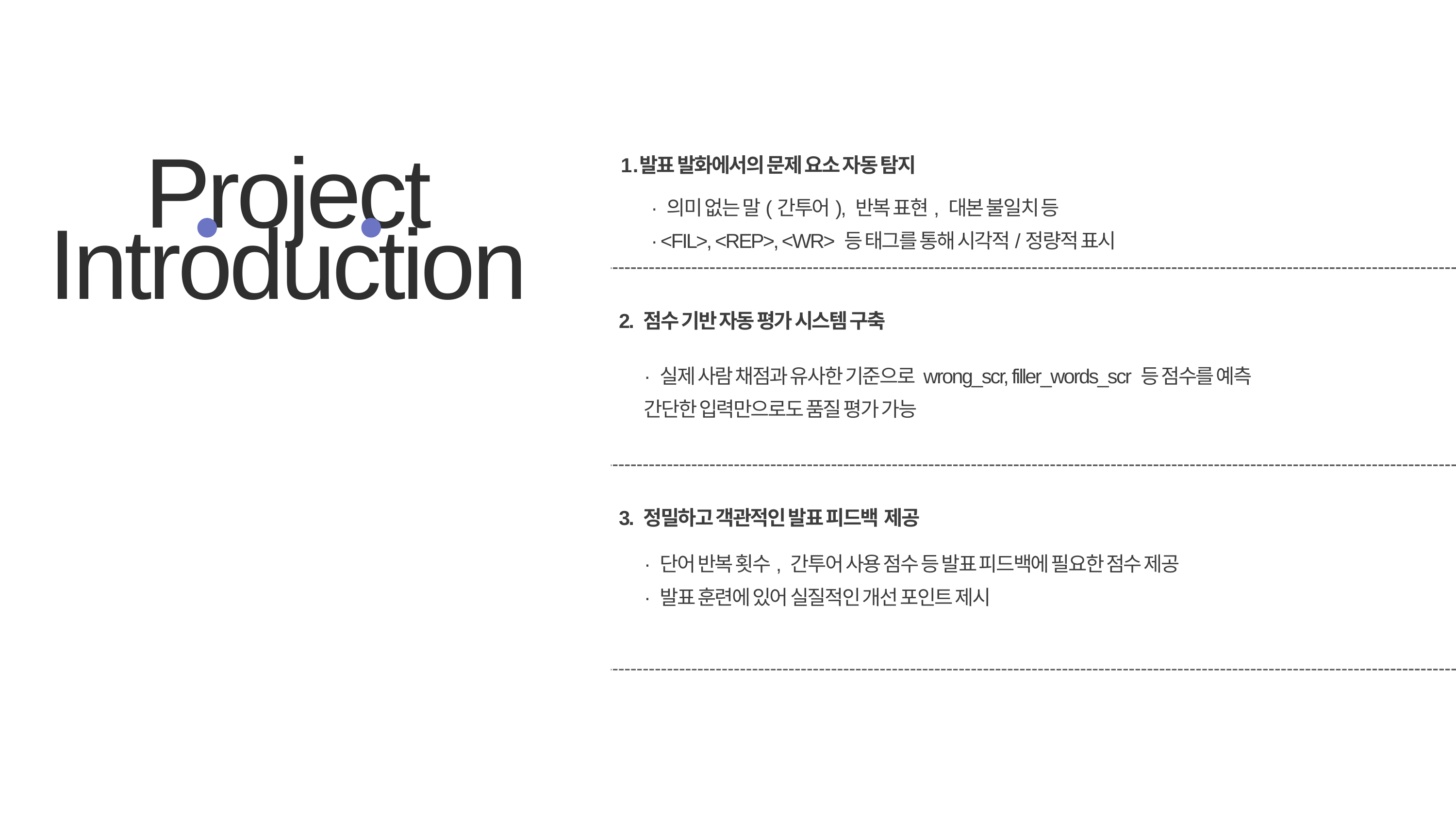

발표 발화에서의 문제 요소 자동 탐지
Project
Introduction
· 의미 없는 말(간투어), 반복 표현, 대본 불일치 등
· <FIL>, <REP>, <WR> 등 태그를 통해 시각적/정량적 표시

2. 점수 기반 자동 평가 시스템 구축
· 실제 사람 채점과 유사한 기준으로 wrong_scr, filler_words_scr 등 점수를 예측
간단한 입력만으로도 품질 평가 가능

3. 정밀하고 객관적인 발표 피드백  제공
· 단어 반복 횟수, 간투어 사용 점수 등 발표 피드백에 필요한 점수 제공
· 발표 훈련에 있어 실질적인 개선 포인트 제시